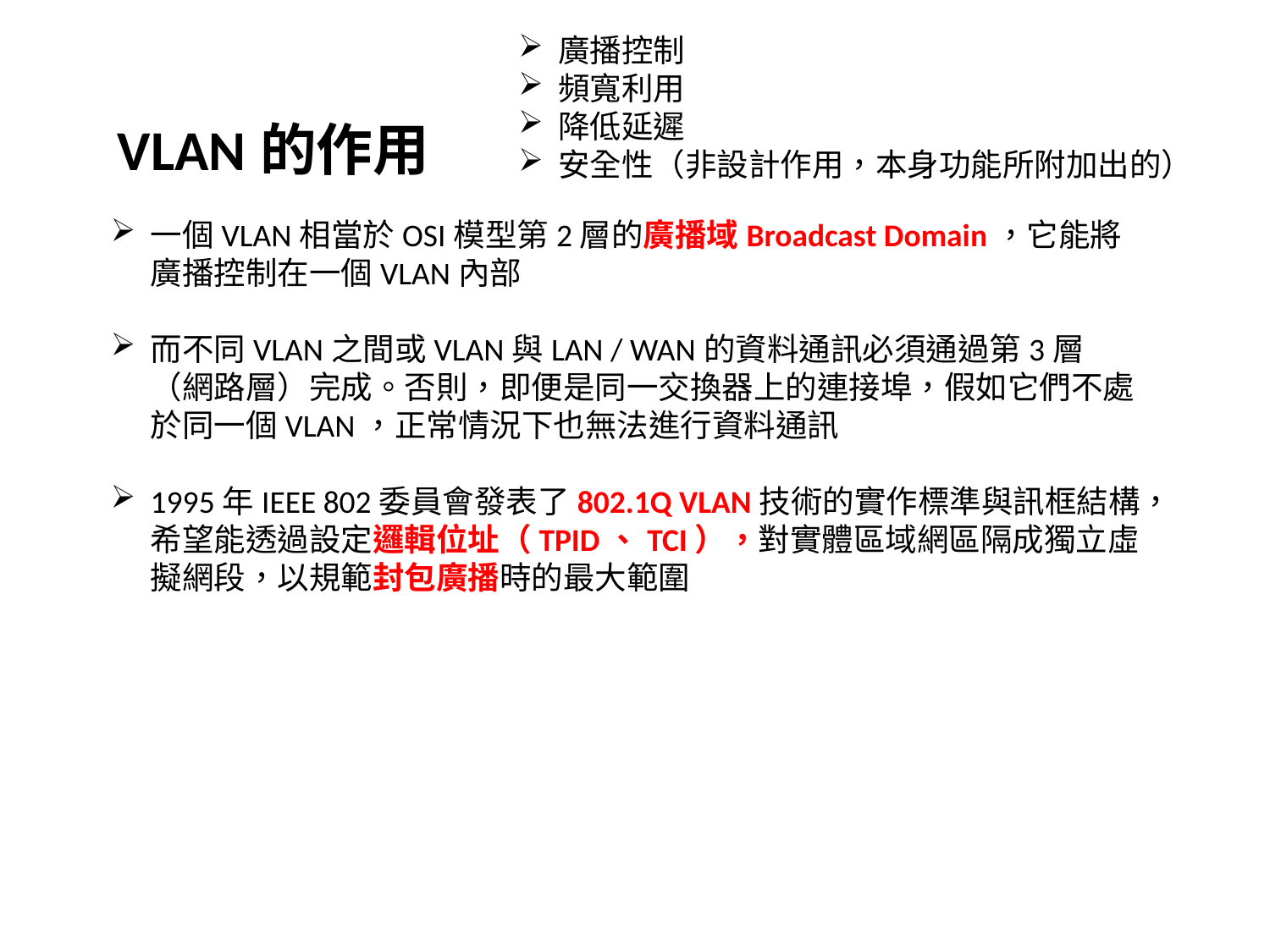

廣播控制
頻寬利用
降低延遲
安全性（非設計作用，本身功能所附加出的）
VLAN的作用
一個VLAN相當於OSI模型第2層的廣播域Broadcast Domain，它能將廣播控制在一個VLAN內部

而不同VLAN之間或VLAN與LAN / WAN的資料通訊必須通過第3層（網路層）完成。否則，即便是同一交換器上的連接埠，假如它們不處於同一個VLAN，正常情況下也無法進行資料通訊

1995年IEEE 802委員會發表了802.1Q VLAN技術的實作標準與訊框結構，希望能透過設定邏輯位址（TPID、TCI），對實體區域網區隔成獨立虛擬網段，以規範封包廣播時的最大範圍